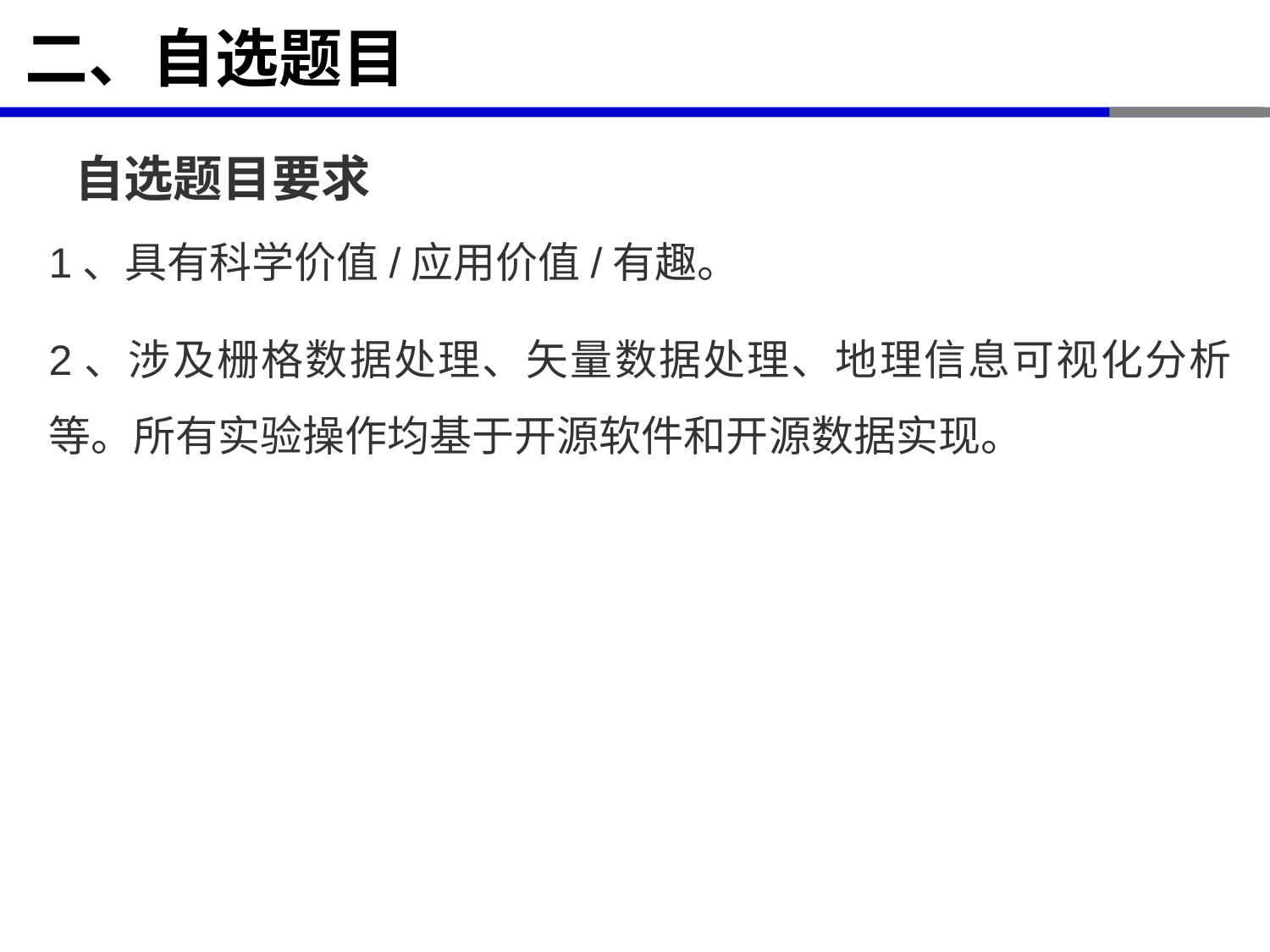

# 二、自选题目
自选题目要求
1、具有科学价值/应用价值/有趣。
2、涉及栅格数据处理、矢量数据处理、地理信息可视化分析等。所有实验操作均基于开源软件和开源数据实现。